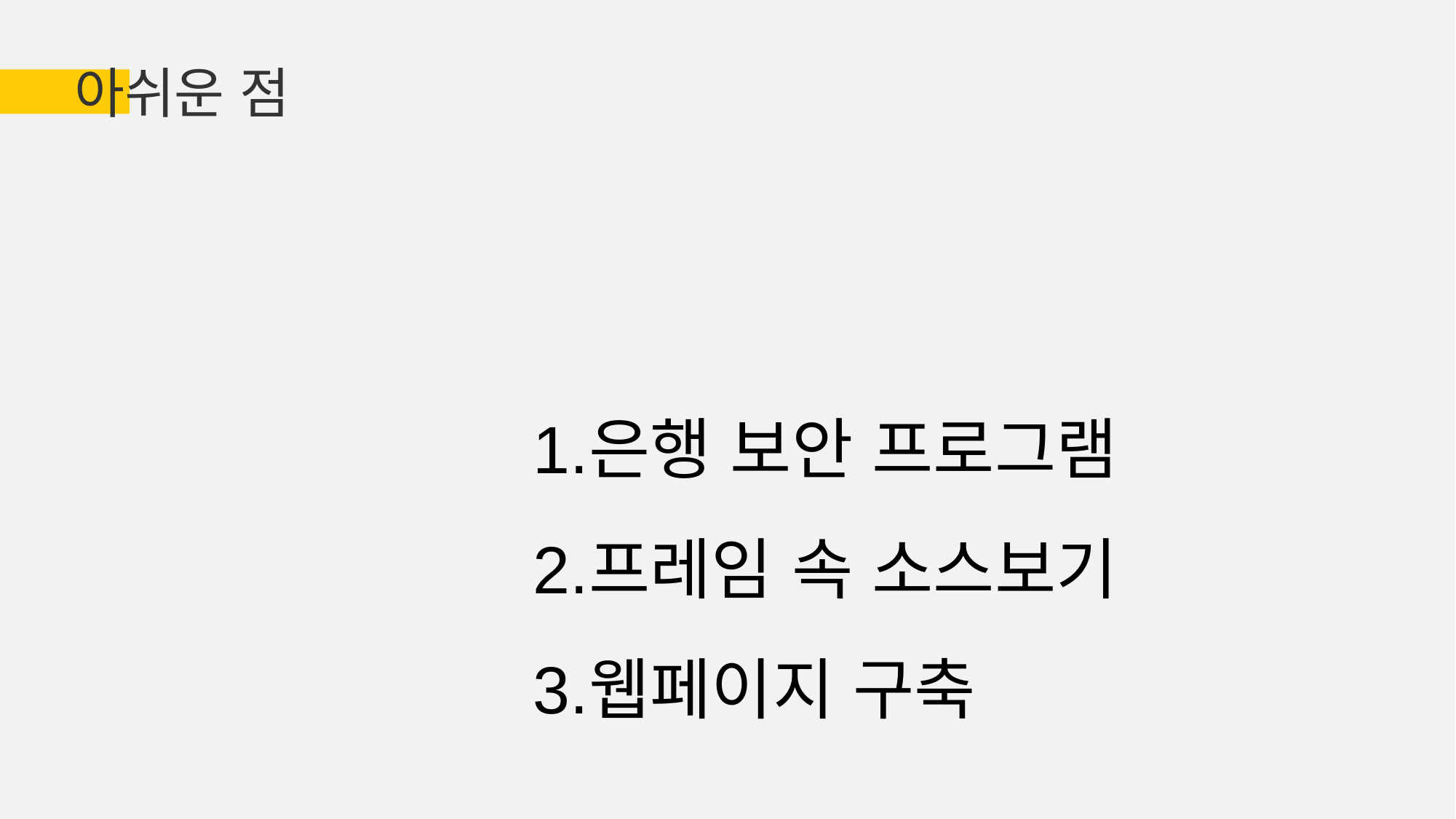

아쉬운 점

은행 보안 프로그램
프레임 속 소스보기
웹페이지 구축